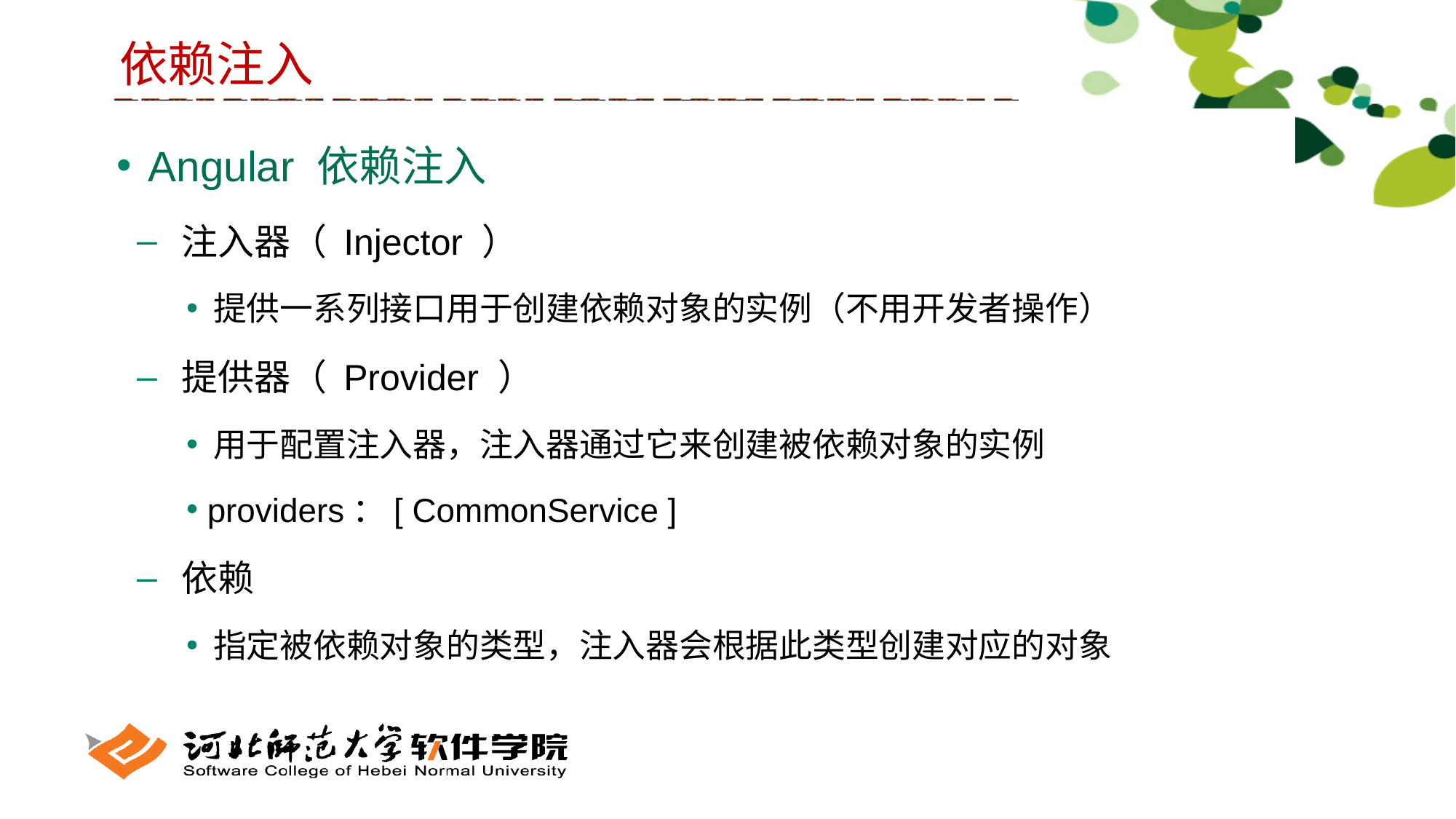

依赖注入
 Angular 依赖注入
 注入器（ Injector ）
 提供一系列接口用于创建依赖对象的实例（不用开发者操作）
 提供器（ Provider ）
 用于配置注入器，注入器通过它来创建被依赖对象的实例
 providers：[ CommonService ]
 依赖
 指定被依赖对象的类型，注入器会根据此类型创建对应的对象